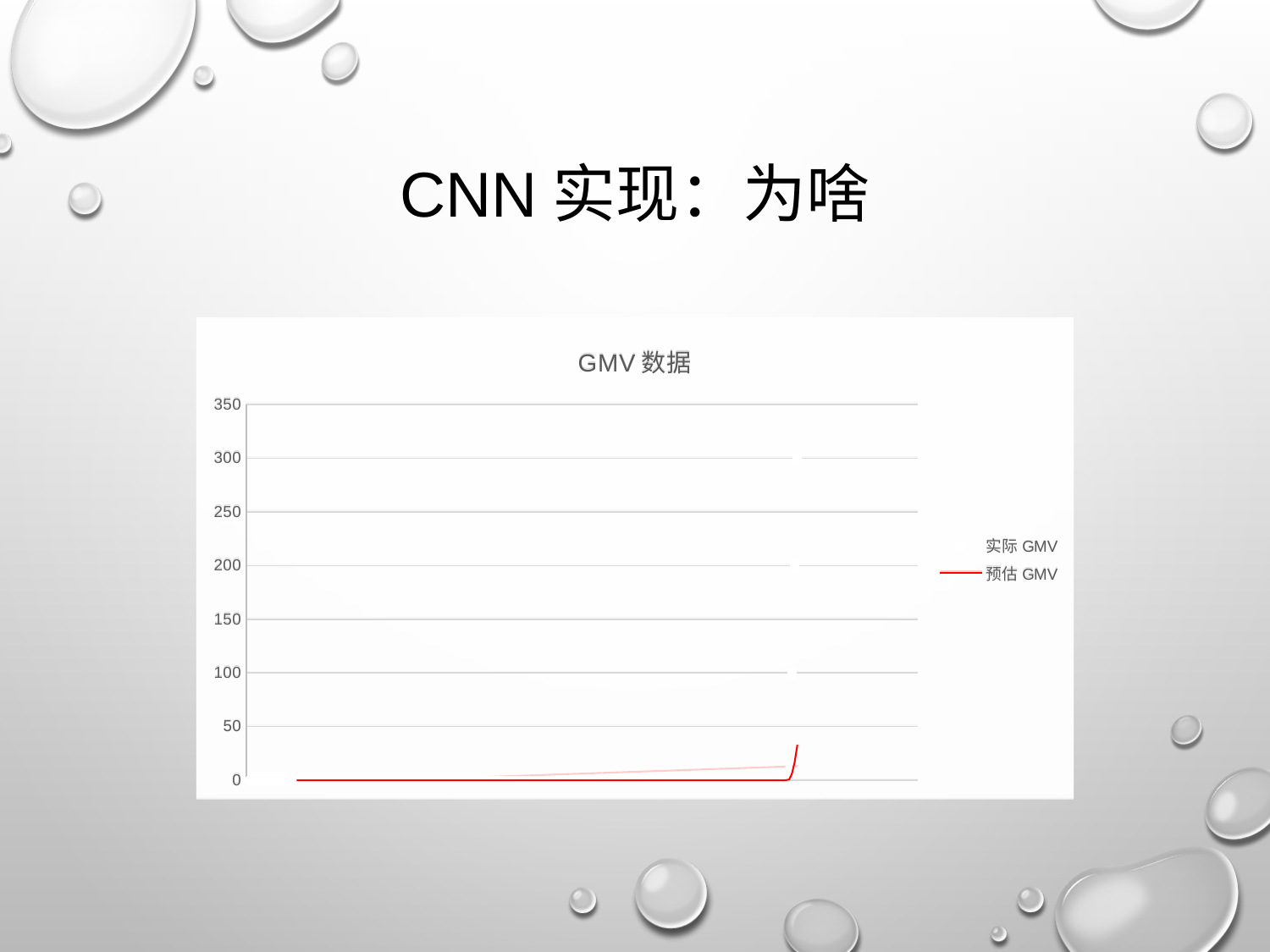

# Cnn实现：为啥

### Chart: GMV数据

| Category |  |
|---|---|

### Chart: GMV数据

| Category |  |
|---|---|